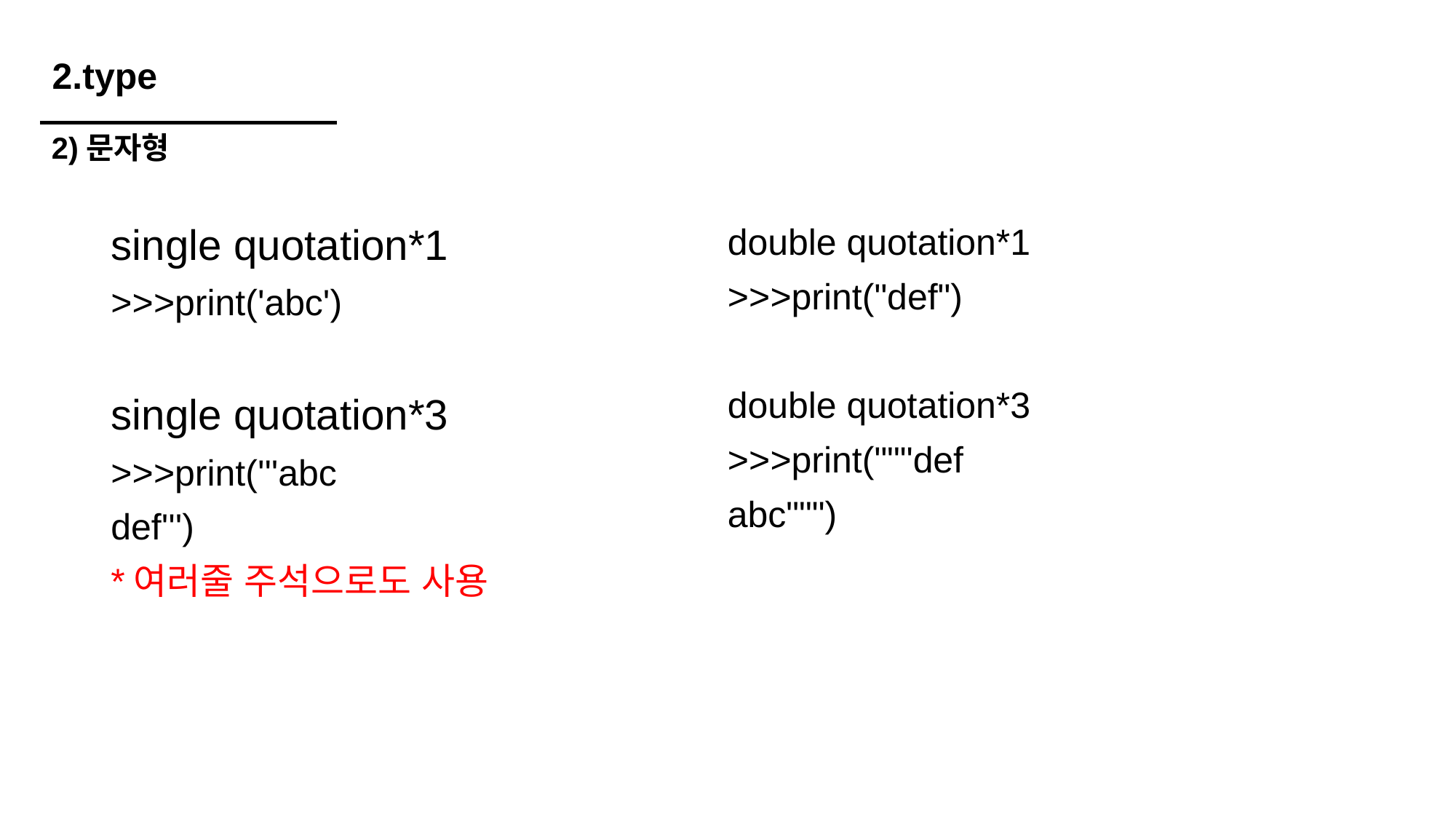

# 2.type
2)문자형
single quotation*1
>>>print('abc')

single quotation*3
>>>print('''abc
def''')
*여러줄 주석으로도 사용

double quotation*1
>>>print("def")

double quotation*3
>>>print("""def
abc""")